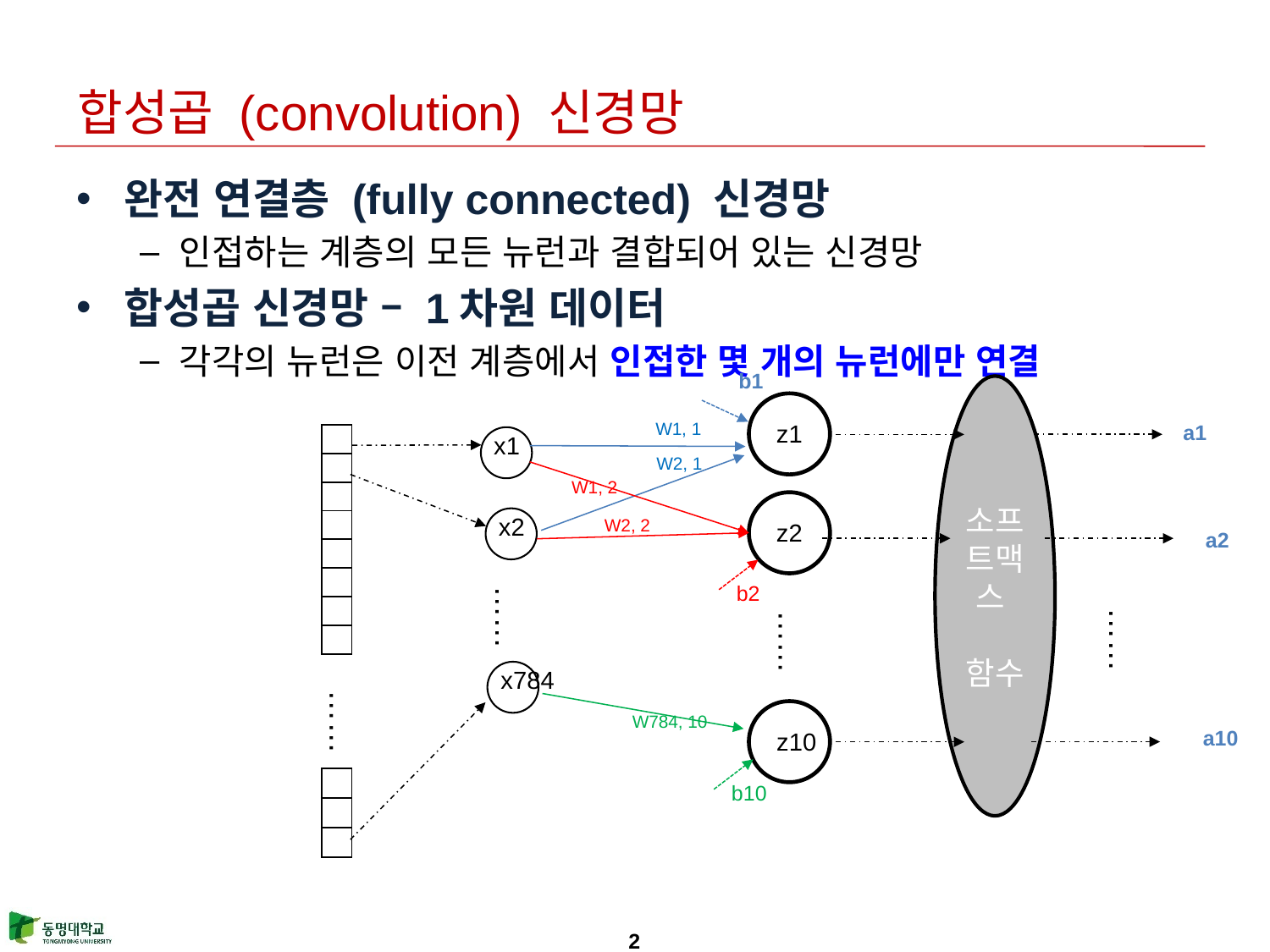

# 합성곱 (convolution) 신경망
완전 연결층 (fully connected) 신경망
인접하는 계층의 모든 뉴런과 결합되어 있는 신경망
합성곱 신경망 – 1차원 데이터
각각의 뉴런은 이전 계층에서 인접한 몇 개의 뉴런에만 연결
b1
소프트맥스

함수

z1
W1, 1
a1
x1

|  |
| --- |
|  |
|  |
|  |
|  |
|  |
|  |
|  |
W2, 1
W1, 2

z2
x2

W2, 2
a2
b2
……
……
……
x784

……

z10
W784, 10
a10
|  |
| --- |
|  |
|  |
b10
2